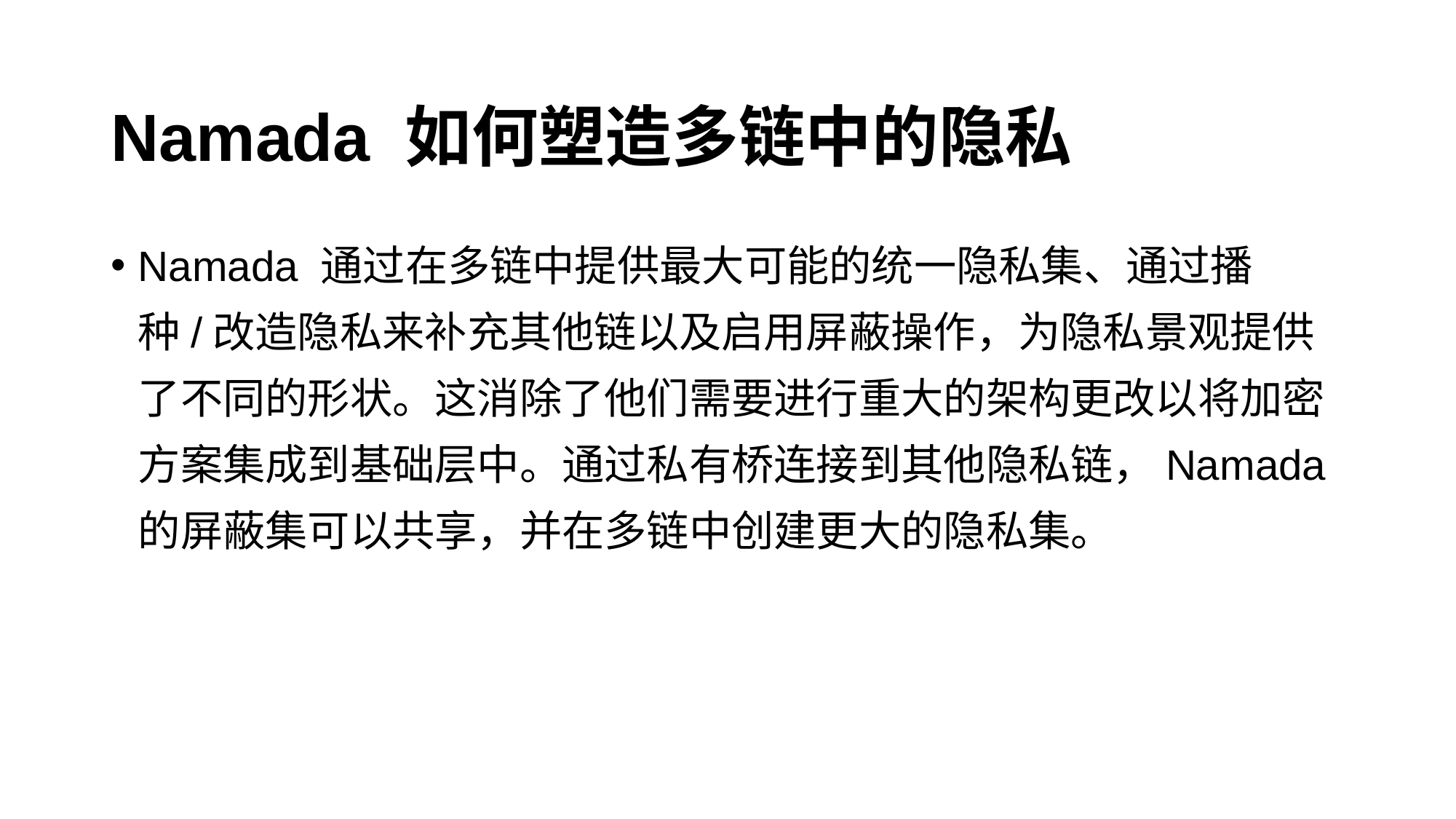

# Namada 如何塑造多链中的隐私
Namada 通过在多链中提供最大可能的统一隐私集、通过播种/改造隐私来补充其他链以及启用屏蔽操作，为隐私景观提供了不同的形状。这消除了他们需要进行重大的架构更改以将加密方案集成到基础层中。通过私有桥连接到其他隐私链，Namada 的屏蔽集可以共享，并在多链中创建更大的隐私集。